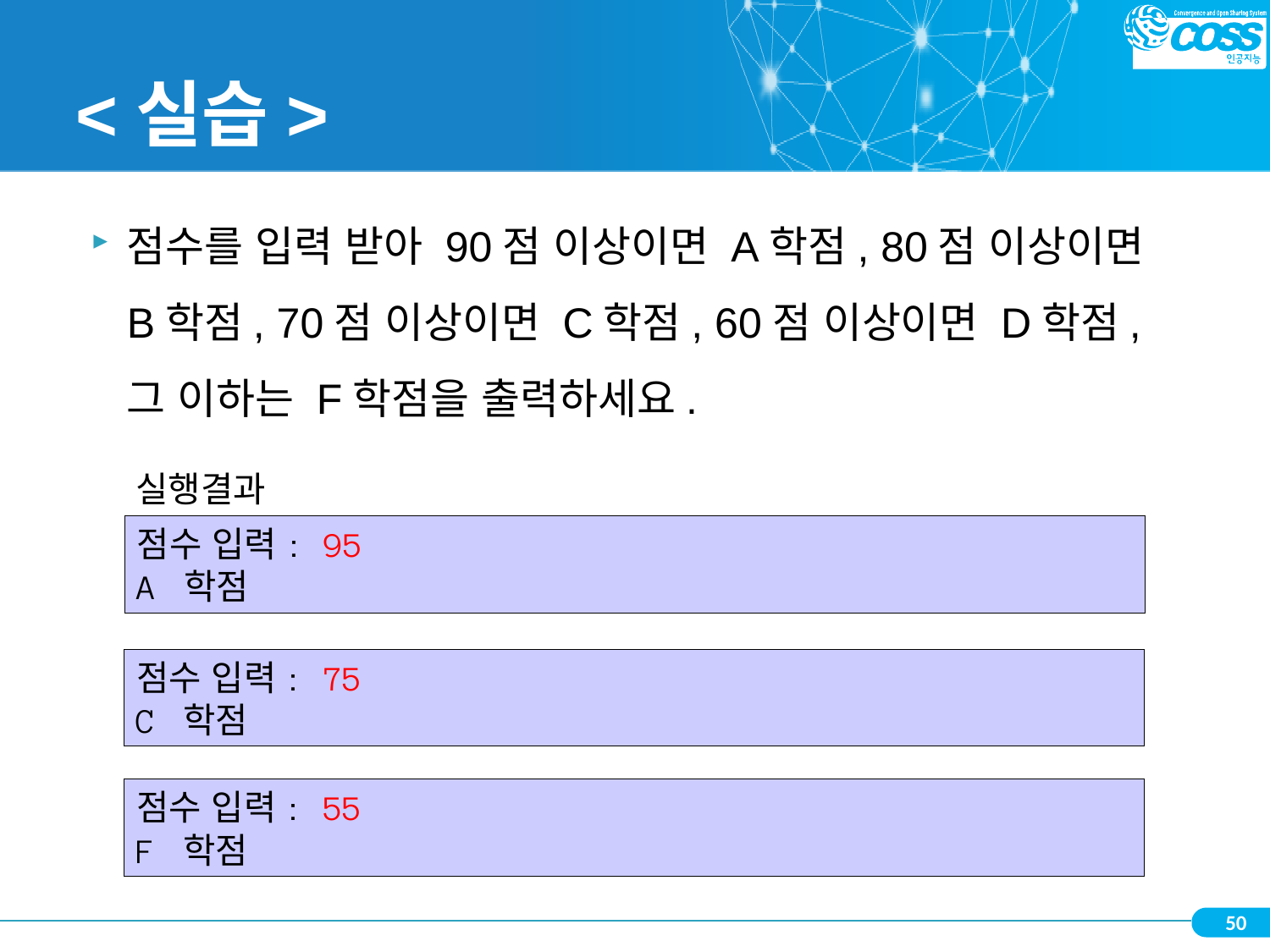

# <실습>
점수를 입력 받아 90점 이상이면 A학점, 80점 이상이면 B학점, 70점 이상이면 C학점, 60점 이상이면 D학점, 그 이하는 F학점을 출력하세요.
실행결과
점수 입력: 95
A 학점
점수 입력: 75
C 학점
점수 입력: 55
F 학점